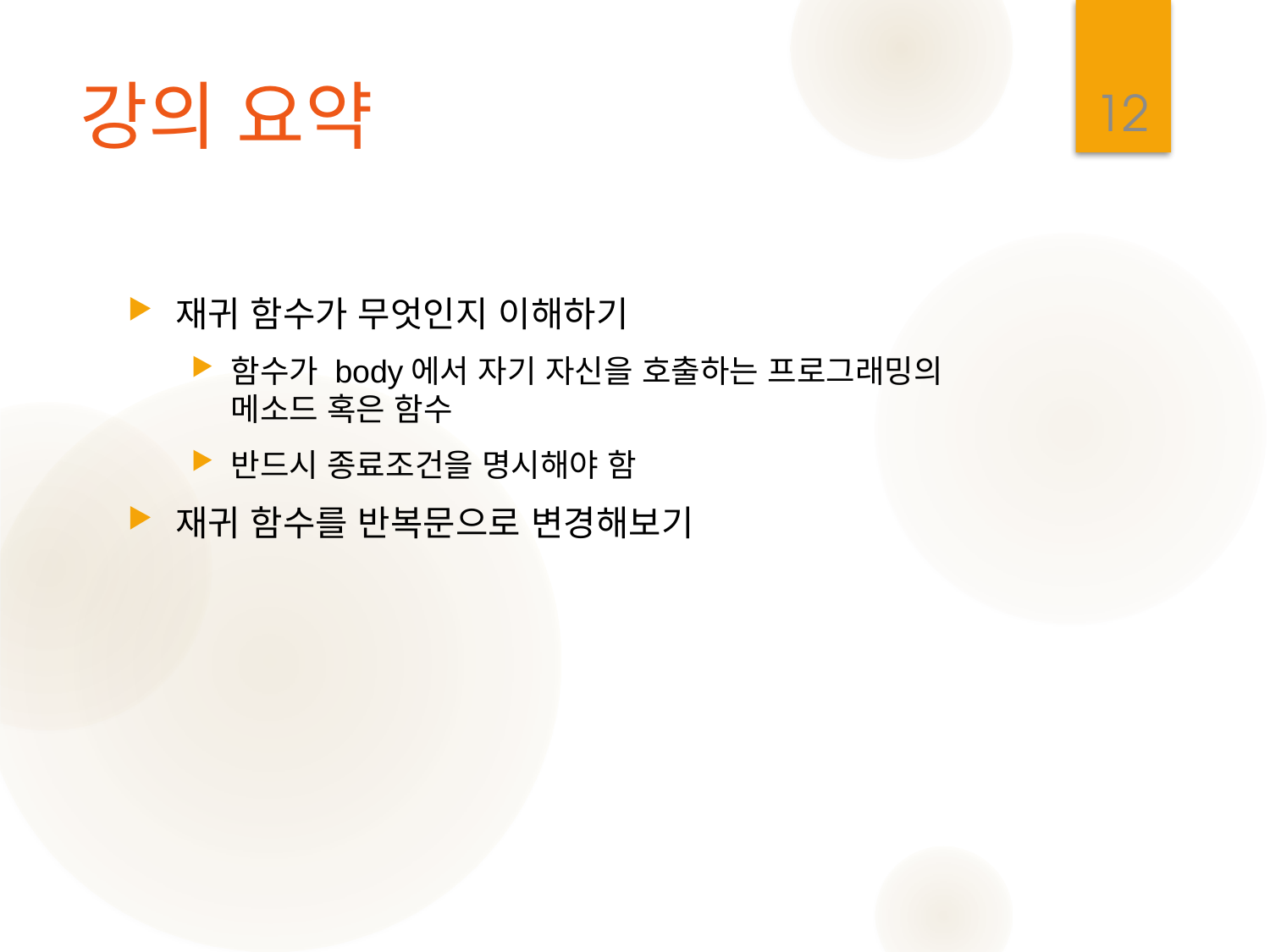

12
# 강의 요약
재귀 함수가 무엇인지 이해하기
함수가 body에서 자기 자신을 호출하는 프로그래밍의 메소드 혹은 함수
반드시 종료조건을 명시해야 함
재귀 함수를 반복문으로 변경해보기